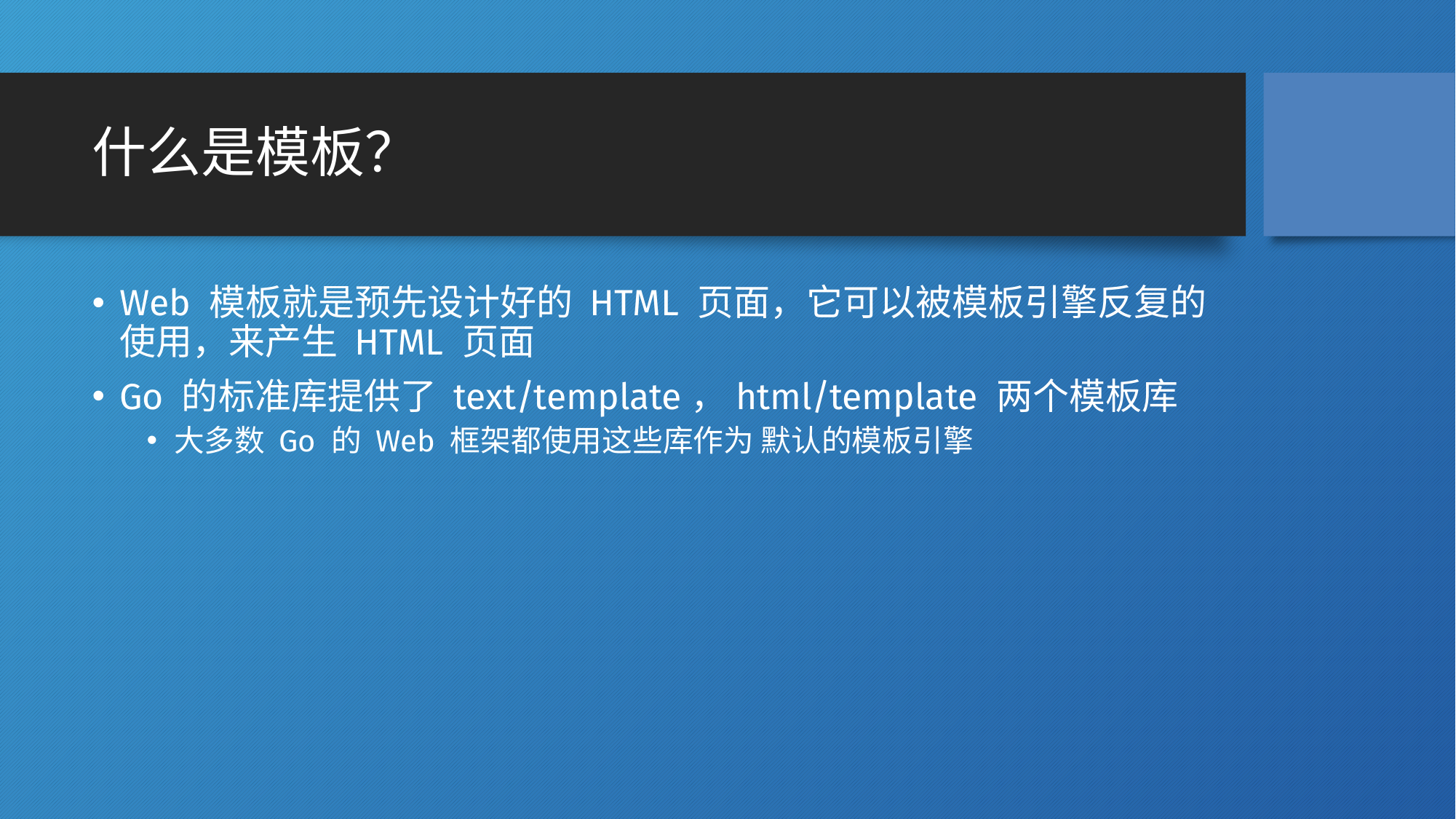

# 什么是模板？
Web 模板就是预先设计好的 HTML 页面，它可以被模板引擎反复的使用，来产生 HTML 页面
Go 的标准库提供了 text/template，html/template 两个模板库
大多数 Go 的 Web 框架都使用这些库作为 默认的模板引擎